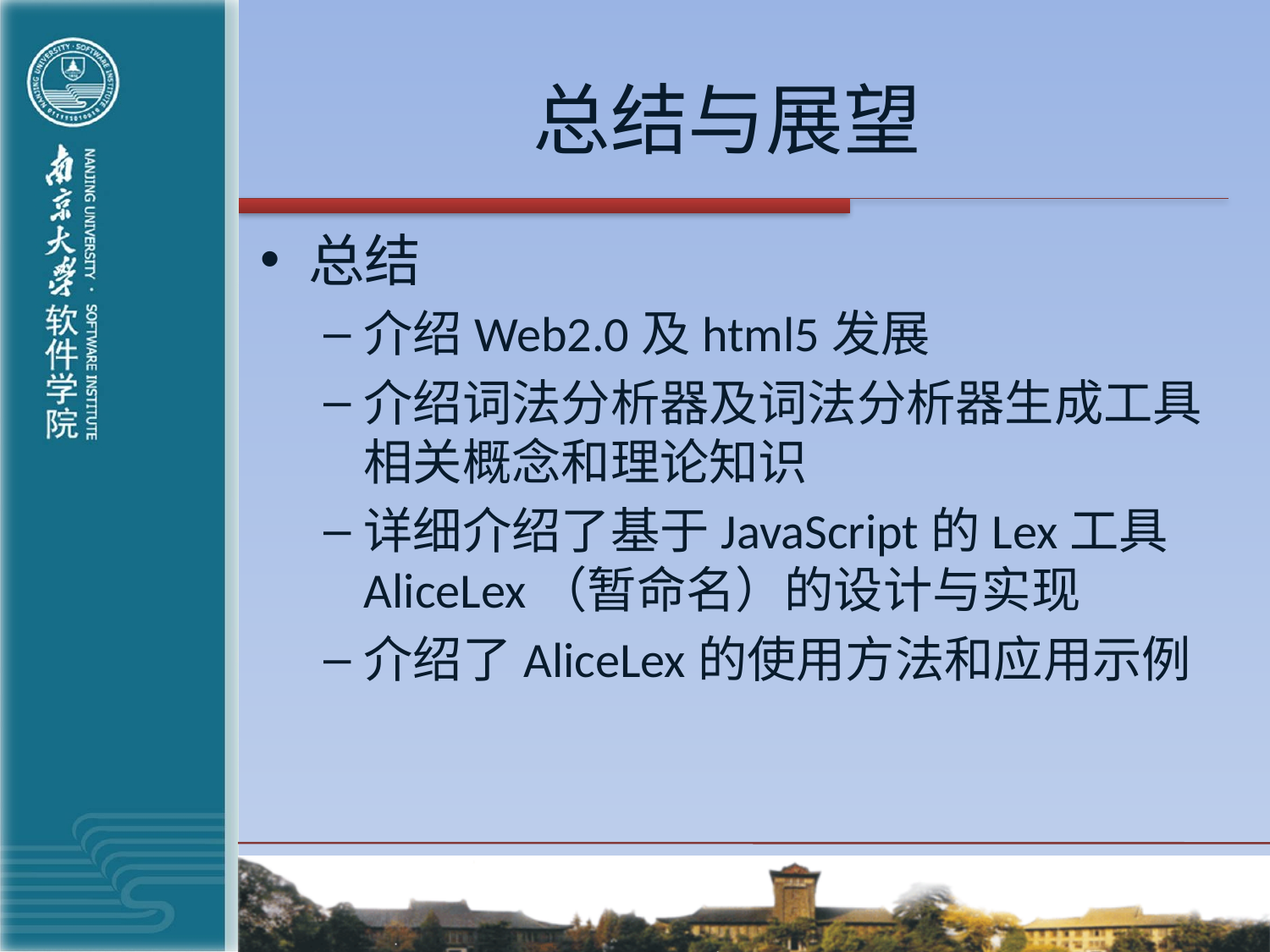

# 总结与展望
总结
介绍Web2.0及html5发展
介绍词法分析器及词法分析器生成工具相关概念和理论知识
详细介绍了基于JavaScript的Lex工具AliceLex（暂命名）的设计与实现
介绍了AliceLex的使用方法和应用示例